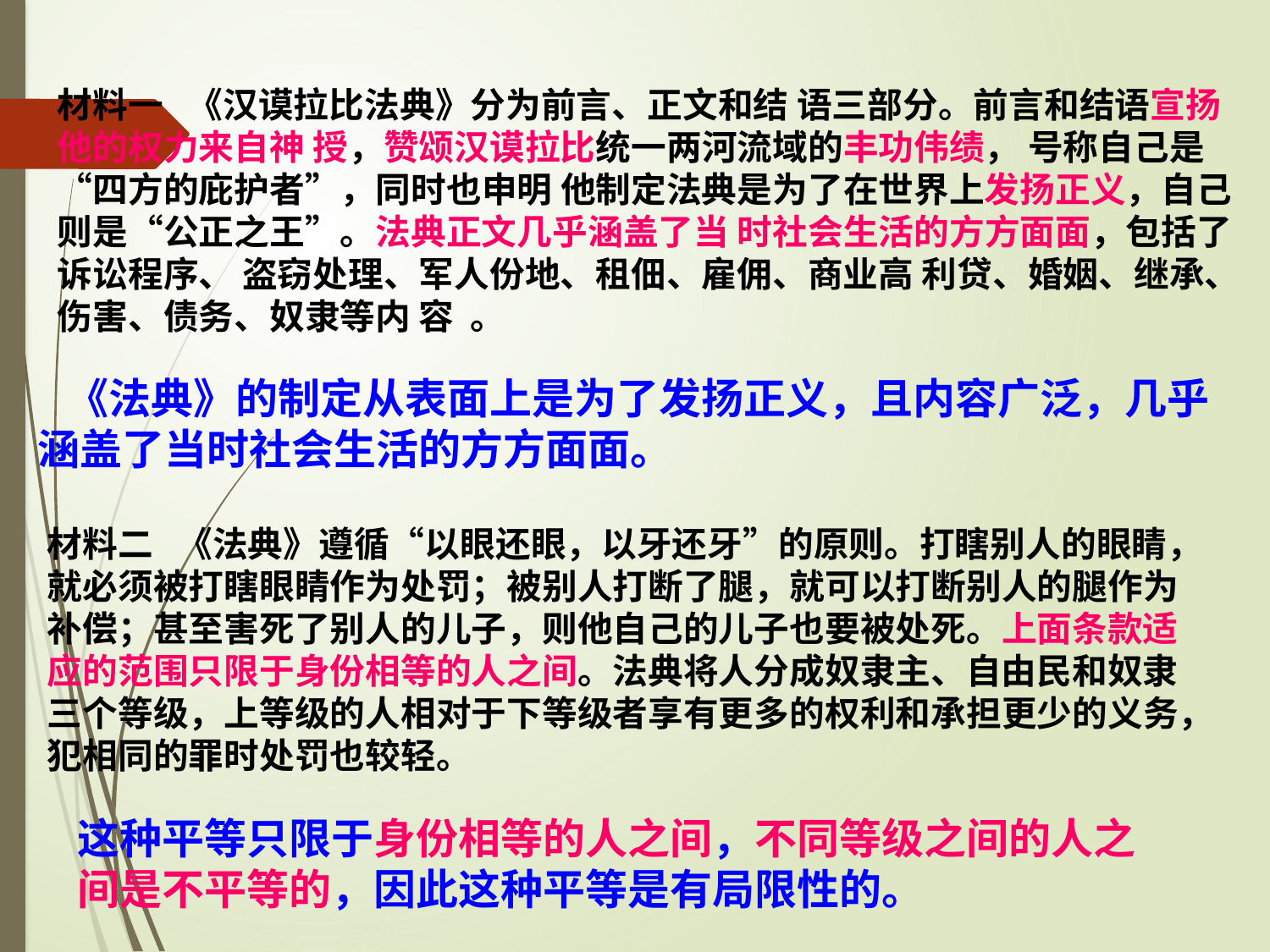

材料一   《汉谟拉比法典》分为前言、正文和结 语三部分。前言和结语宣扬他的权力来自神 授，赞颂汉谟拉比统一两河流域的丰功伟绩， 号称自己是“四方的庇护者”，同时也申明 他制定法典是为了在世界上发扬正义，自己 则是“公正之王”。法典正文几乎涵盖了当 时社会生活的方方面面，包括了诉讼程序、 盗窃处理、军人份地、租佃、雇佣、商业高 利贷、婚姻、继承、伤害、债务、奴隶等内 容  。
  《法典》的制定从表面上是为了发扬正义，且内容广泛，几乎涵盖了当时社会生活的方方面面。
材料二   《法典》遵循“以眼还眼，以牙还牙”的原则。打瞎别人的眼睛，就必须被打瞎眼睛作为处罚；被别人打断了腿，就可以打断别人的腿作为补偿；甚至害死了别人的儿子，则他自己的儿子也要被处死。上面条款适应的范围只限于身份相等的人之间。法典将人分成奴隶主、自由民和奴隶三个等级，上等级的人相对于下等级者享有更多的权利和承担更少的义务，犯相同的罪时处罚也较轻。
这种平等只限于身份相等的人之间，不同等级之间的人之间是不平等的，因此这种平等是有局限性的。